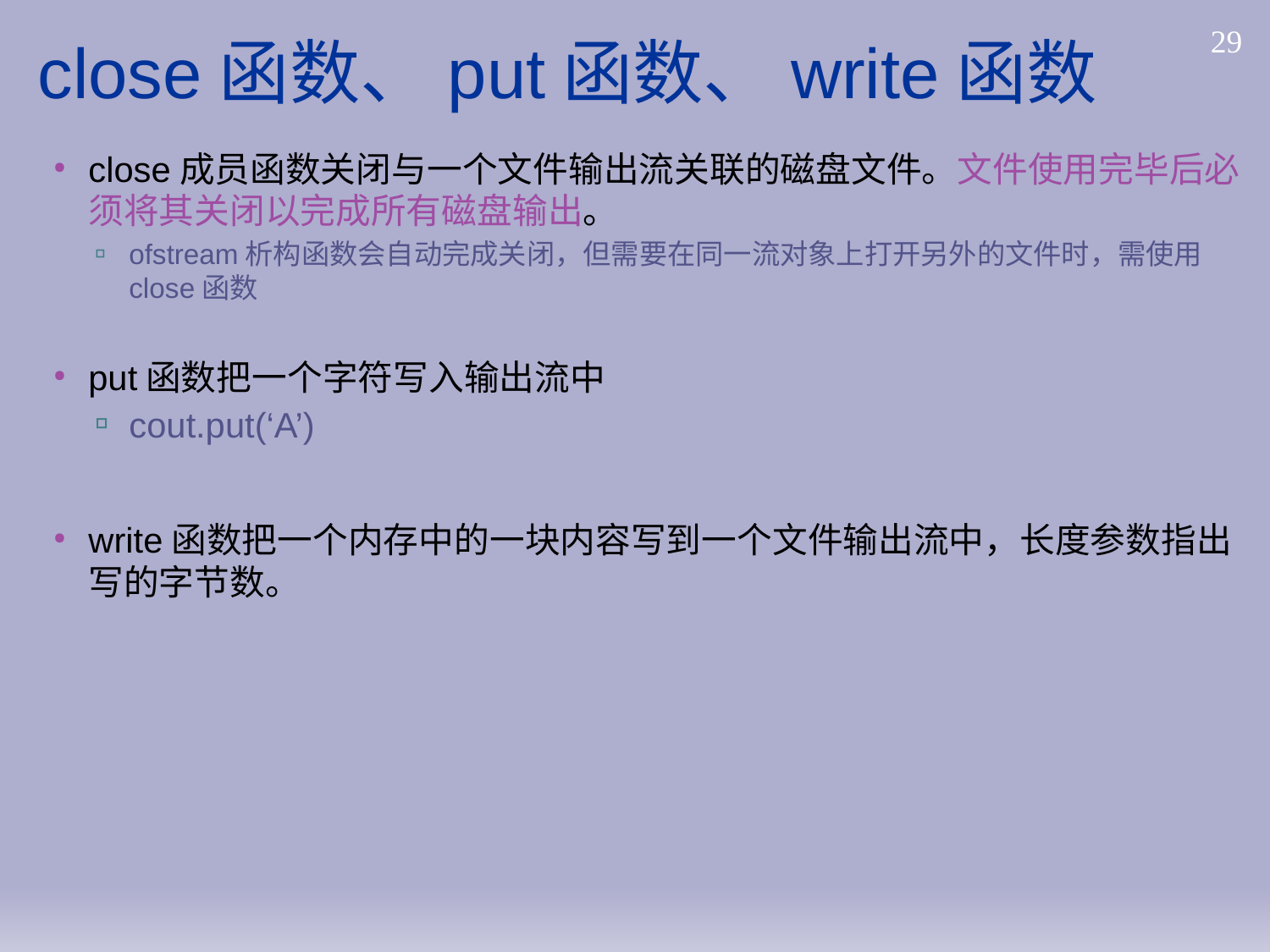

# close函数、put函数、write函数
29
close成员函数关闭与一个文件输出流关联的磁盘文件。文件使用完毕后必须将其关闭以完成所有磁盘输出。
ofstream析构函数会自动完成关闭，但需要在同一流对象上打开另外的文件时，需使用close函数

put函数把一个字符写入输出流中
cout.put(‘A’)

write函数把一个内存中的一块内容写到一个文件输出流中，长度参数指出写的字节数。